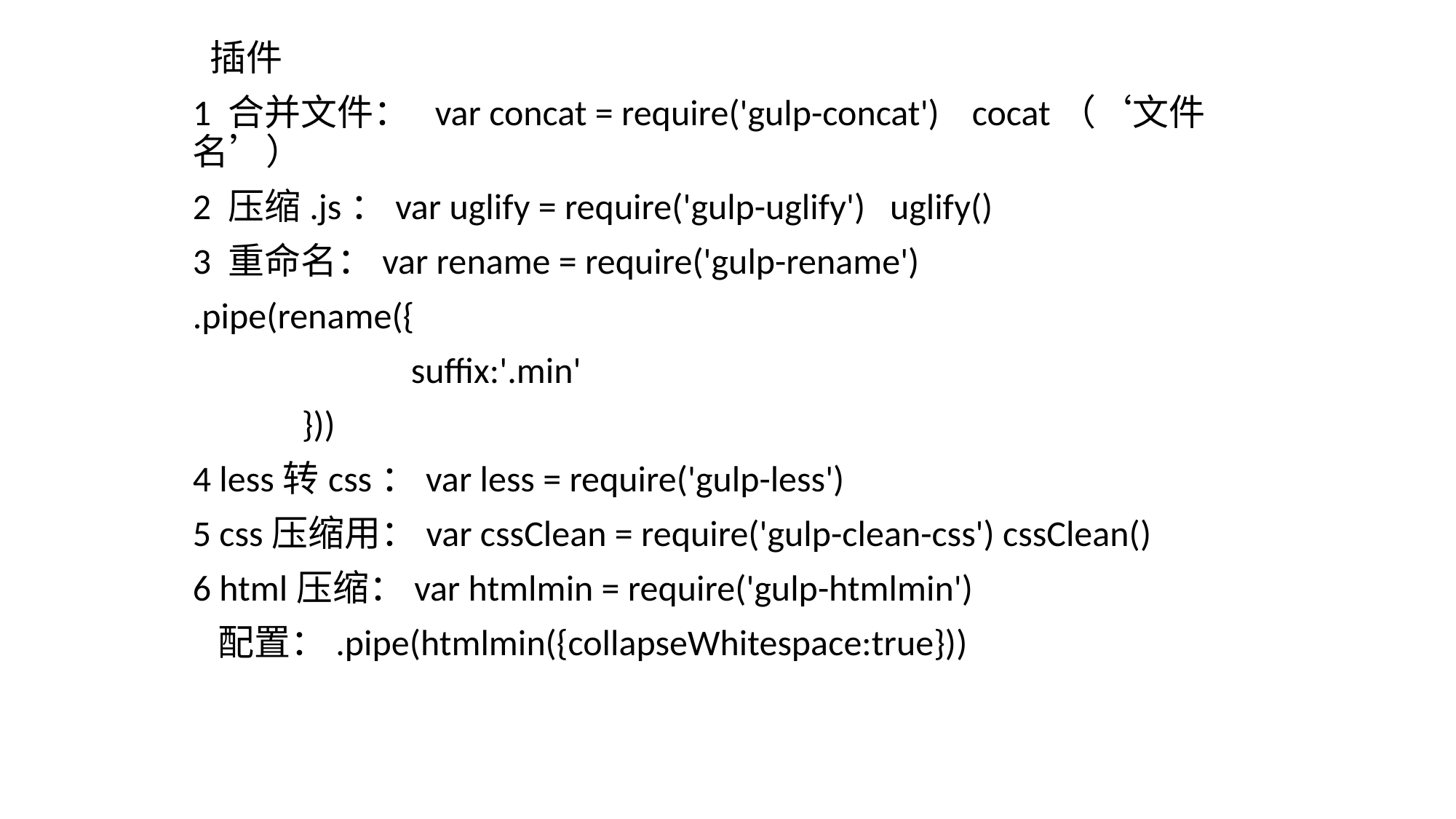

插件
1 合并文件：  var concat = require('gulp-concat')    cocat（‘文件名’）
2 压缩.js：var uglify = require('gulp-uglify')   uglify()
3 重命名：var rename = require('gulp-rename')
.pipe(rename({
		suffix:'.min'
	}))
4 less转css：var less = require('gulp-less')
5 css压缩用：var cssClean = require('gulp-clean-css') cssClean()
6 html压缩：var htmlmin = require('gulp-htmlmin')
  配置：.pipe(htmlmin({collapseWhitespace:true}))